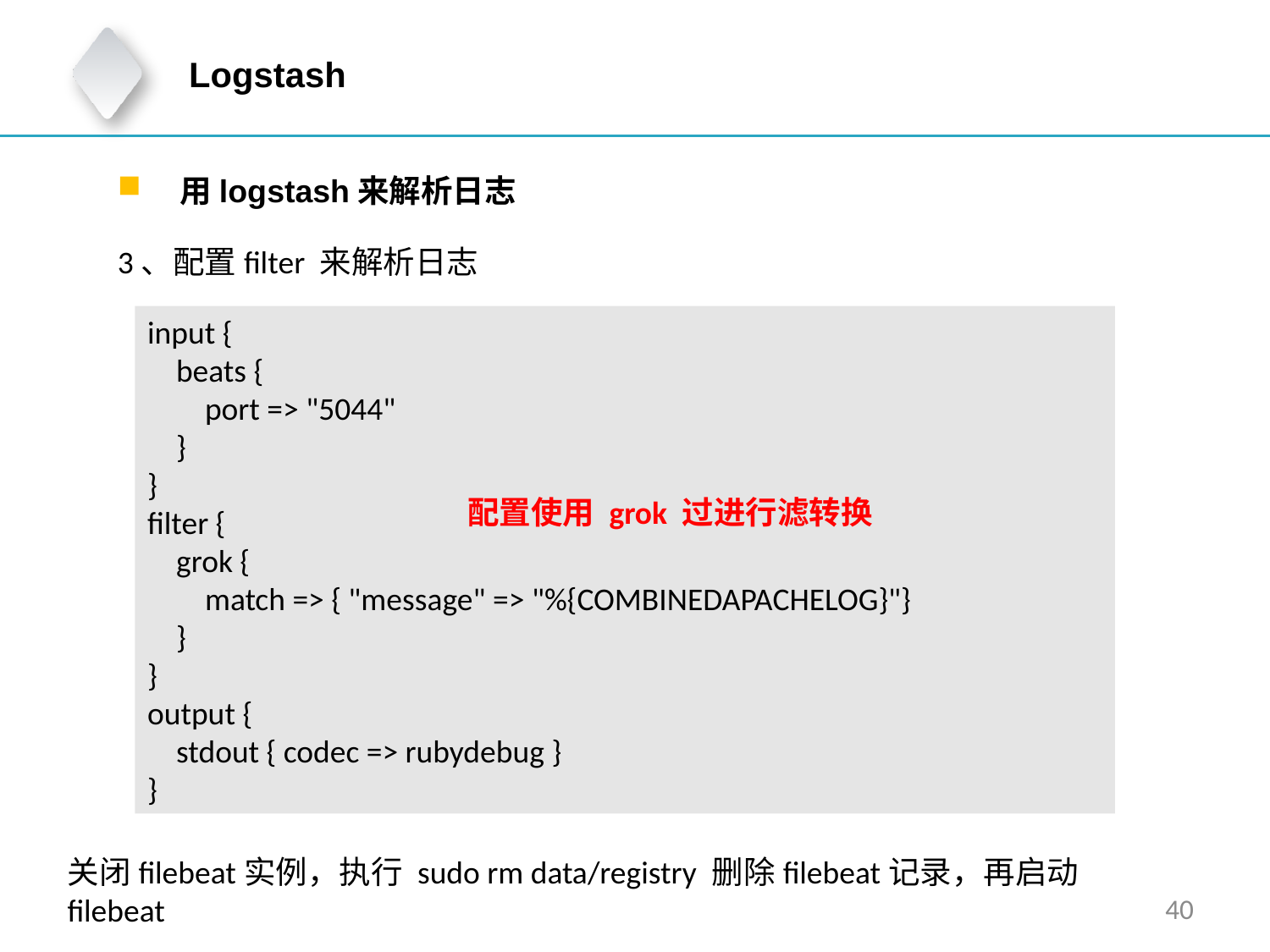

Logstash
 用logstash来解析日志
3、配置filter 来解析日志
input {
    beats {
        port => "5044"
    }
}
filter {
    grok {
        match => { "message" => "%{COMBINEDAPACHELOG}"}
    }
}
output {
    stdout { codec => rubydebug }
}
配置使用 grok 过进行滤转换
关闭filebeat实例，执行 sudo rm data/registry 删除filebeat记录，再启动filebeat
40